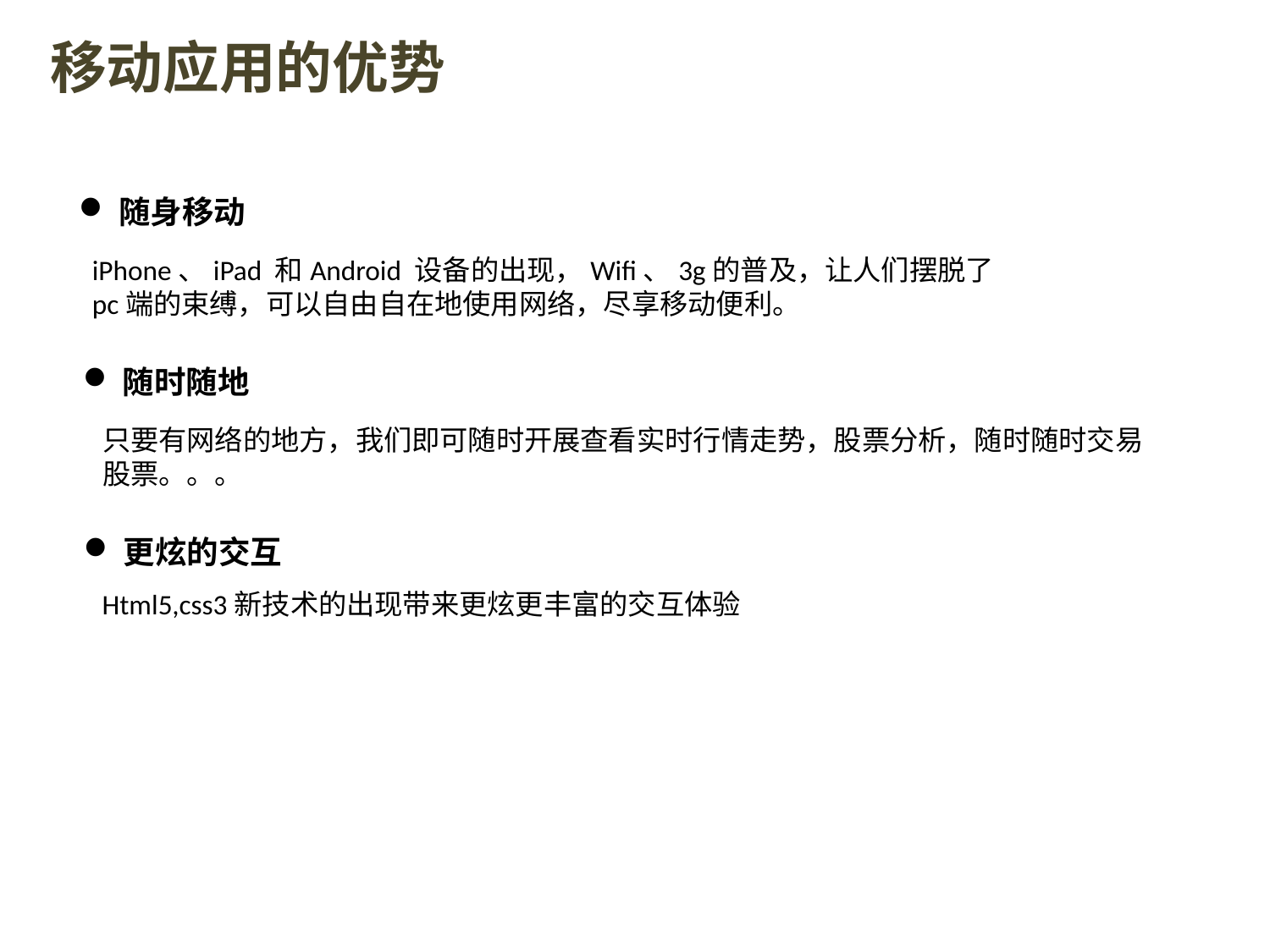

移动应用的优势
随身移动
iPhone、iPad 和Android 设备的出现，Wifi、3g的普及，让人们摆脱了pc端的束缚，可以自由自在地使用网络，尽享移动便利。
随时随地
只要有网络的地方，我们即可随时开展查看实时行情走势，股票分析，随时随时交易股票。。。
更炫的交互
Html5,css3新技术的出现带来更炫更丰富的交互体验